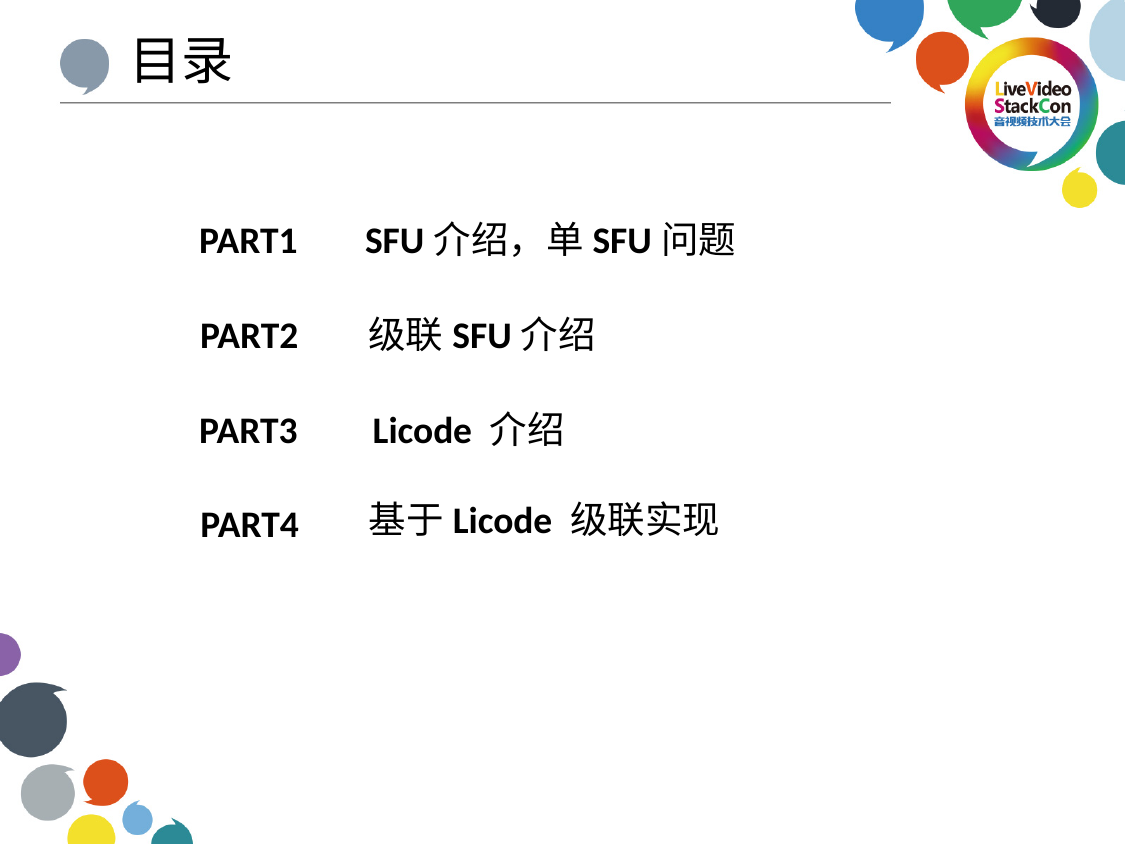

目录
PART1
SFU介绍，单SFU问题
PART2
级联SFU介绍
PART3
Licode 介绍
基于Licode 级联实现
PART4